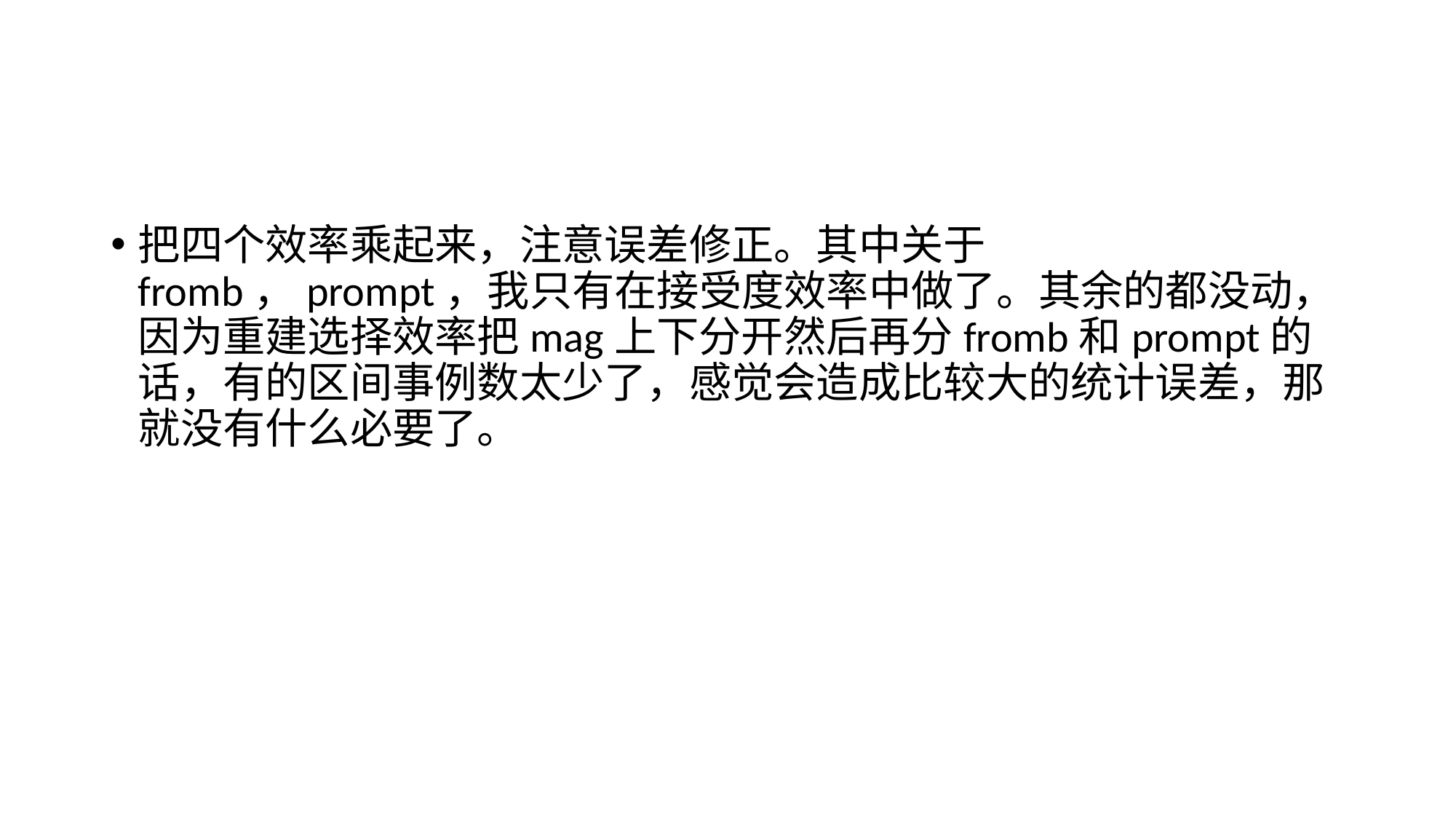

#
把四个效率乘起来，注意误差修正。其中关于fromb，prompt，我只有在接受度效率中做了。其余的都没动，因为重建选择效率把mag上下分开然后再分fromb和prompt的话，有的区间事例数太少了，感觉会造成比较大的统计误差，那就没有什么必要了。